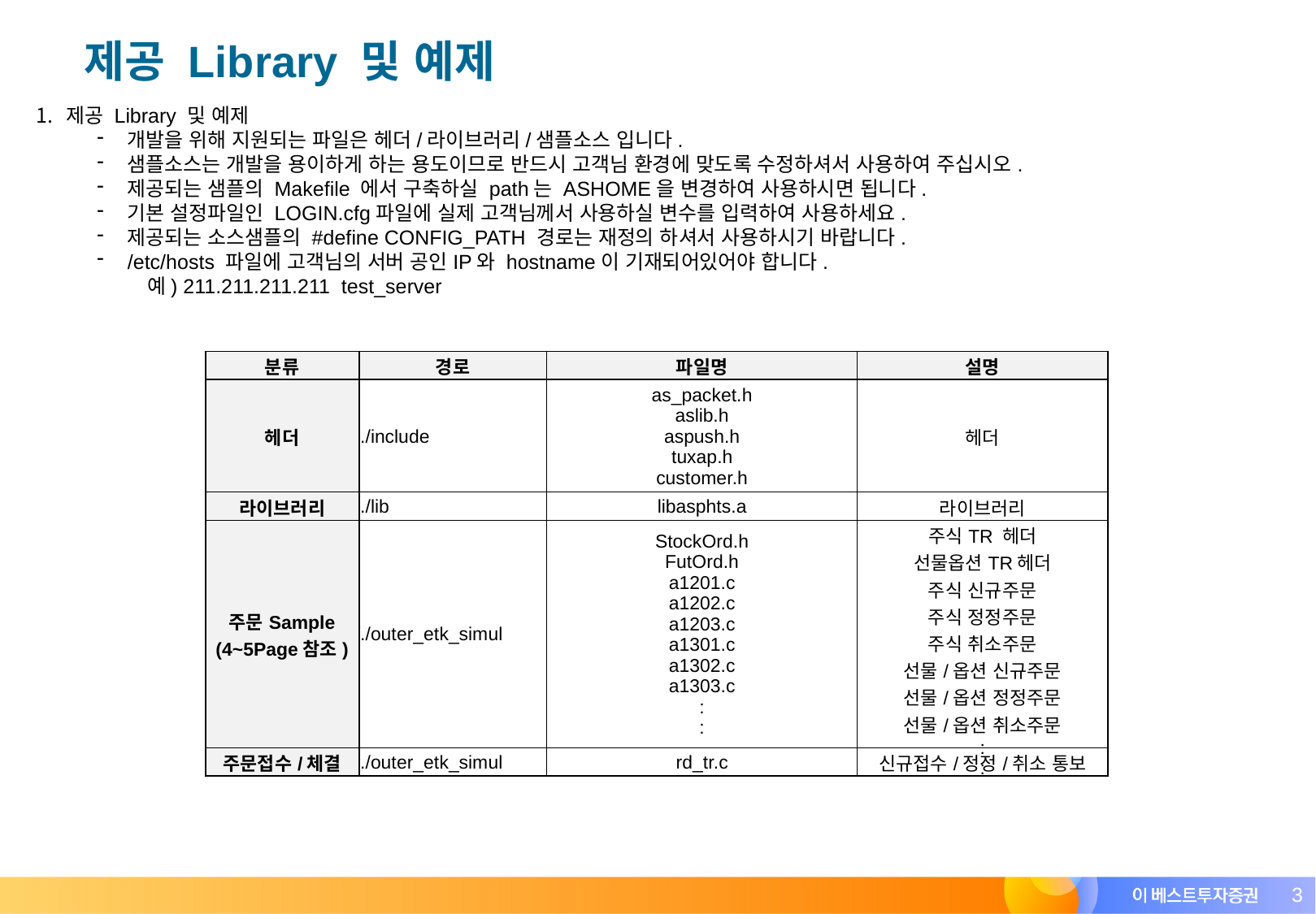

# 제공 Library 및 예제
제공 Library 및 예제
개발을 위해 지원되는 파일은 헤더/라이브러리/샘플소스 입니다.
샘플소스는 개발을 용이하게 하는 용도이므로 반드시 고객님 환경에 맞도록 수정하셔서 사용하여 주십시오.
제공되는 샘플의 Makefile 에서 구축하실 path는 ASHOME을 변경하여 사용하시면 됩니다.
기본 설정파일인 LOGIN.cfg파일에 실제 고객님께서 사용하실 변수를 입력하여 사용하세요.
제공되는 소스샘플의 #define CONFIG_PATH 경로는 재정의 하셔서 사용하시기 바랍니다.
/etc/hosts 파일에 고객님의 서버 공인IP와 hostname이 기재되어있어야 합니다.
        예) 211.211.211.211  test_server
| 분류 | 경로 | 파일명 | 설명 |
| --- | --- | --- | --- |
| 헤더 | ./include | as\_packet.h aslib.h aspush.h tuxap.h customer.h | 헤더 |
| 라이브러리 | ./lib | libasphts.a | 라이브러리 |
| 주문Sample (4~5Page참조) | ./outer\_etk\_simul | StockOrd.h FutOrd.h a1201.c a1202.c a1203.c a1301.c a1302.c a1303.c : : | 주식TR 헤더 선물옵션TR헤더 주식 신규주문 주식 정정주문 주식 취소주문 선물/옵션 신규주문 선물/옵션 정정주문 선물/옵션 취소주문 : : |
| 주문접수/체결 | ./outer\_etk\_simul | rd\_tr.c | 신규접수/정정/취소 통보 |
3